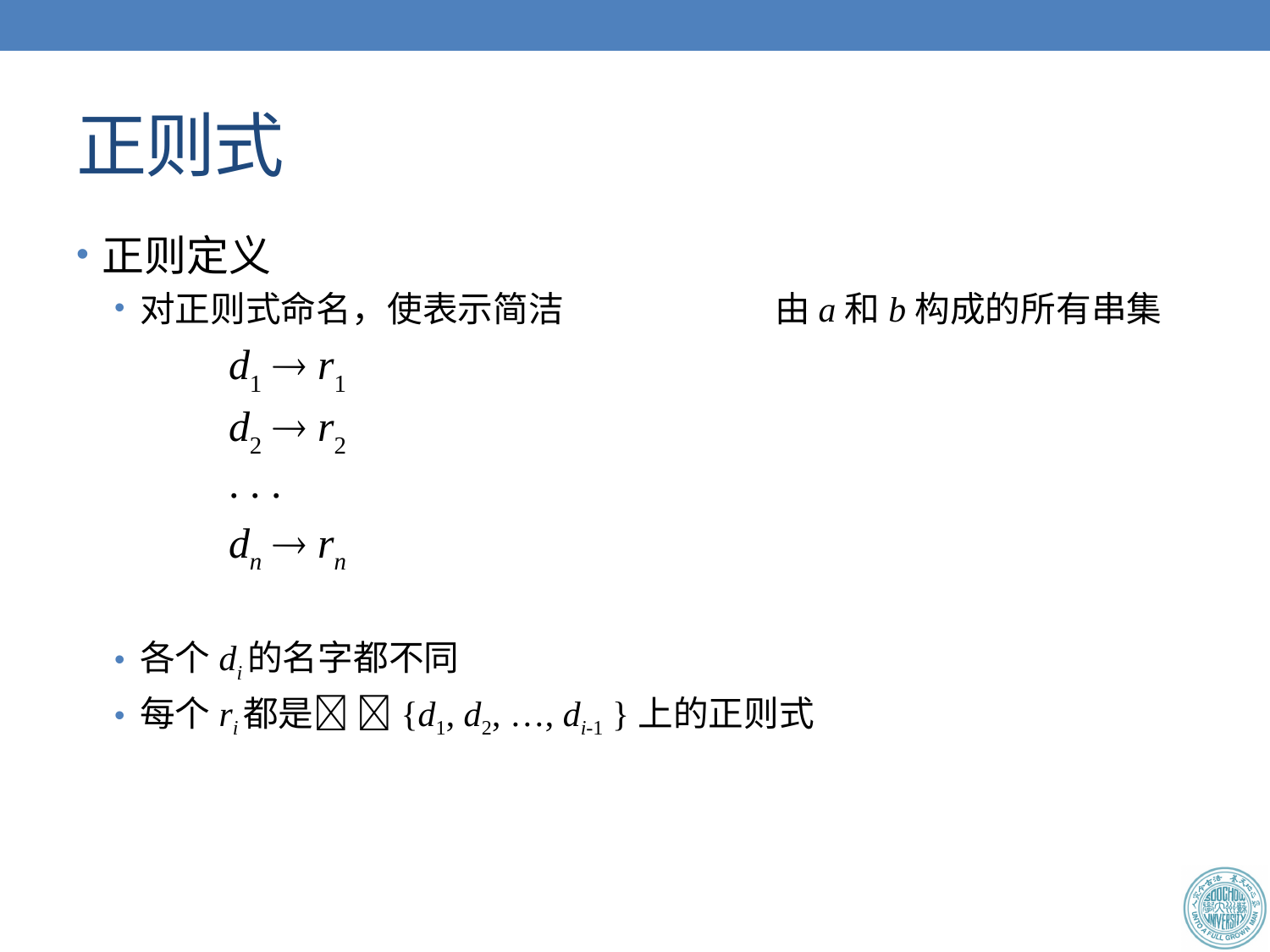

# 正则式
正则定义
对正则式命名，使表示简洁		由a和b构成的所有串集
		d1 → r1
 		d2 → r2
 		. . .
		dn → rn

各个di的名字都不同
每个ri都是∑ ∪{d1, d2, …, di-1 }上的正则式